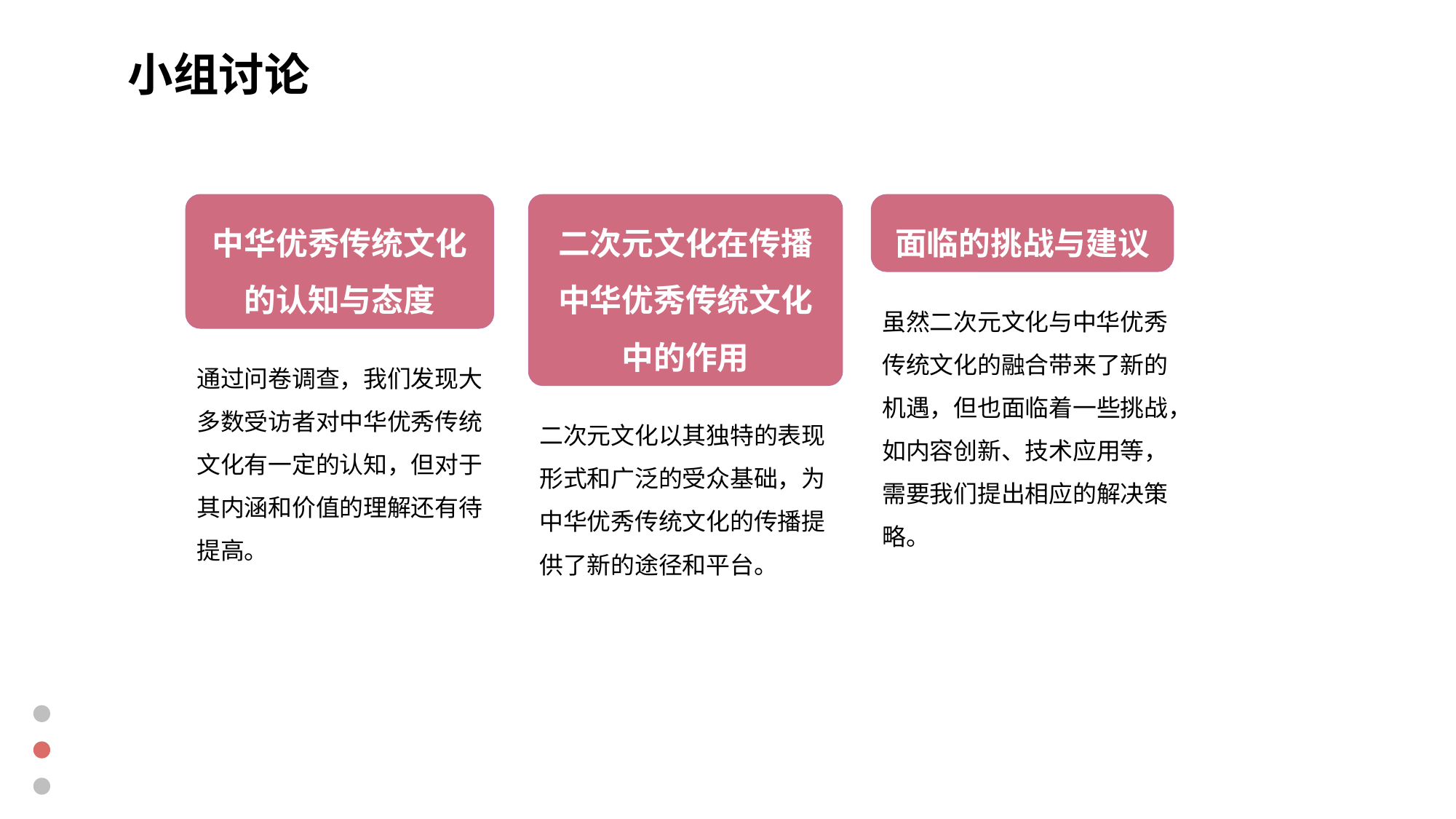

小组讨论
二次元文化在传播中华优秀传统文化中的作用
中华优秀传统文化的认知与态度
面临的挑战与建议
虽然二次元文化与中华优秀传统文化的融合带来了新的机遇，但也面临着一些挑战，如内容创新、技术应用等，需要我们提出相应的解决策略。
通过问卷调查，我们发现大多数受访者对中华优秀传统文化有一定的认知，但对于其内涵和价值的理解还有待提高。
二次元文化以其独特的表现形式和广泛的受众基础，为中华优秀传统文化的传播提供了新的途径和平台。